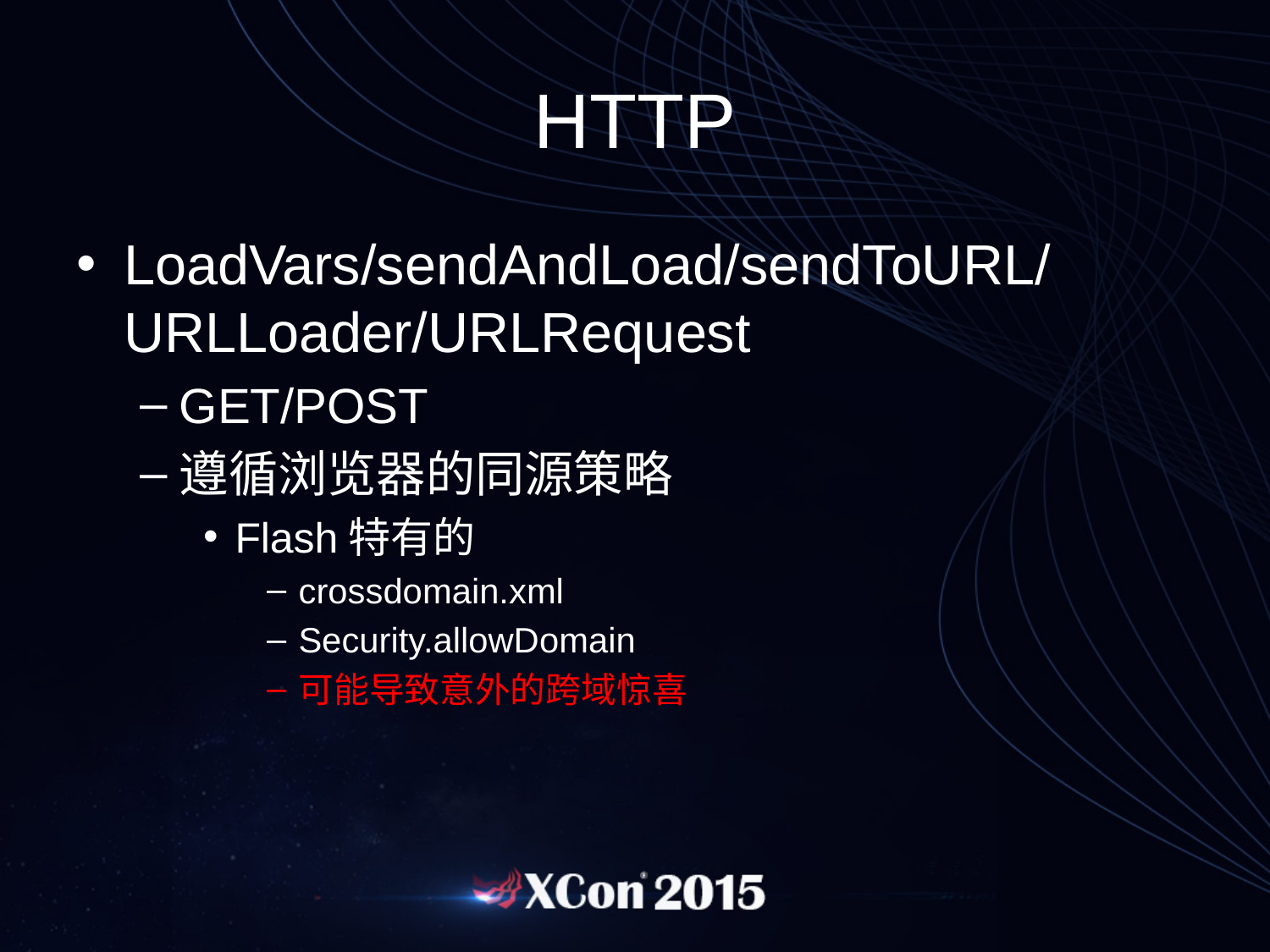

# HTTP
LoadVars/sendAndLoad/sendToURL/URLLoader/URLRequest
GET/POST
遵循浏览器的同源策略
Flash特有的
crossdomain.xml
Security.allowDomain
可能导致意外的跨域惊喜